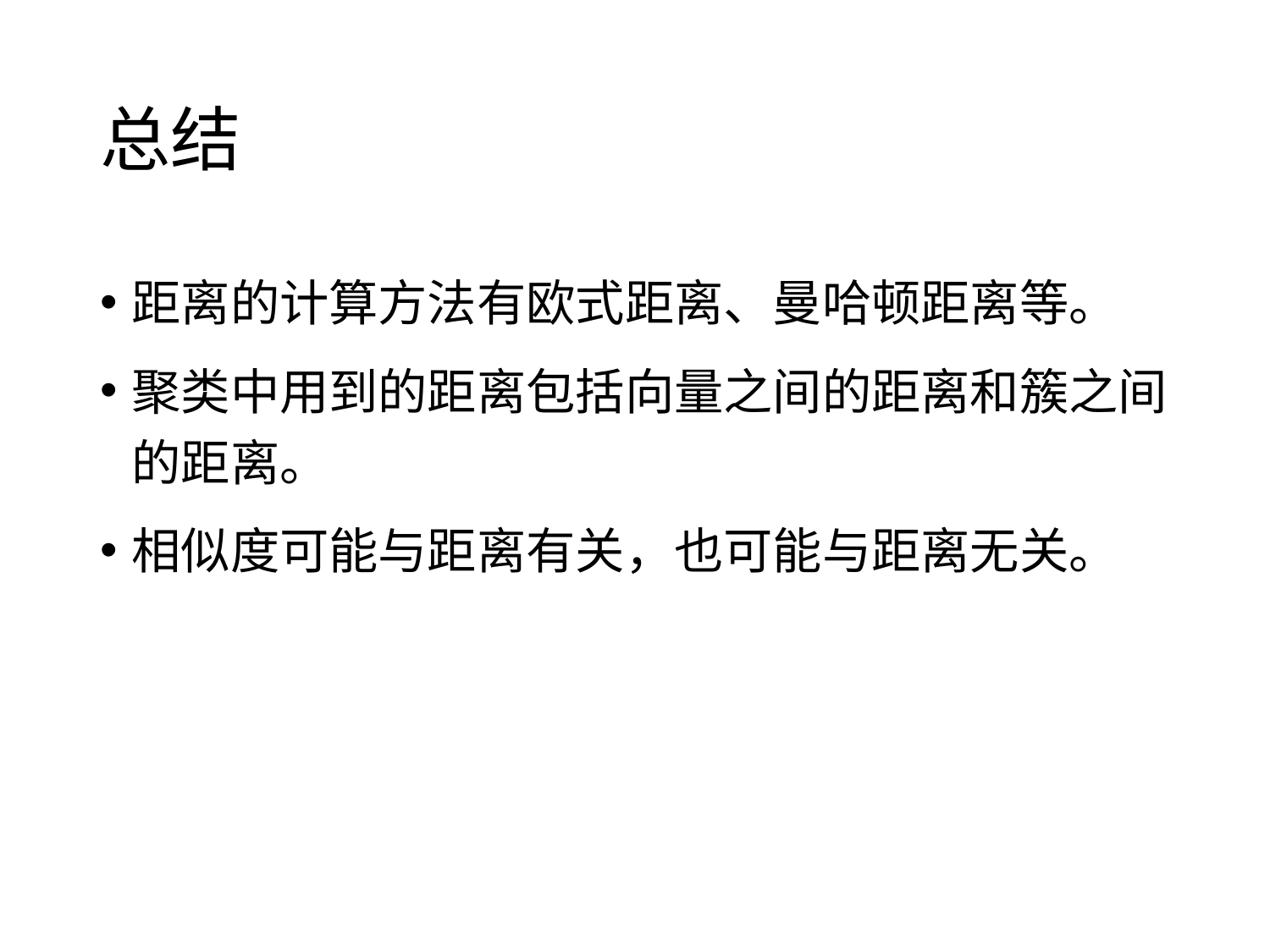

# 总结
距离的计算方法有欧式距离、曼哈顿距离等。
聚类中用到的距离包括向量之间的距离和簇之间的距离。
相似度可能与距离有关，也可能与距离无关。